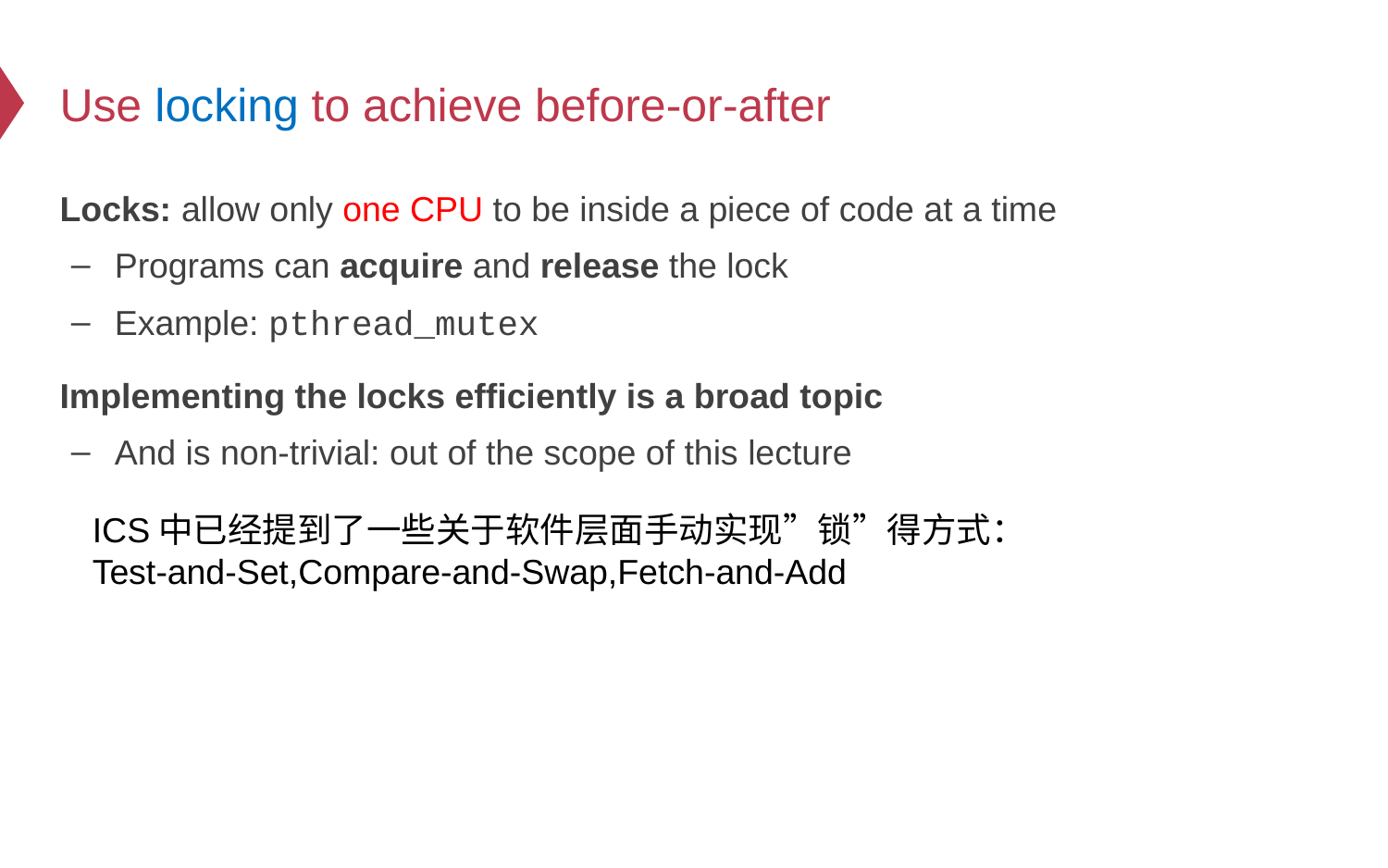

# Use locking to achieve before-or-after
Locks: allow only one CPU to be inside a piece of code at a time
Programs can acquire and release the lock
Example: pthread_mutex
Implementing the locks efficiently is a broad topic
And is non-trivial: out of the scope of this lecture
ICS中已经提到了一些关于软件层面手动实现”锁”得方式：
Test-and-Set,Compare-and-Swap,Fetch-and-Add
26